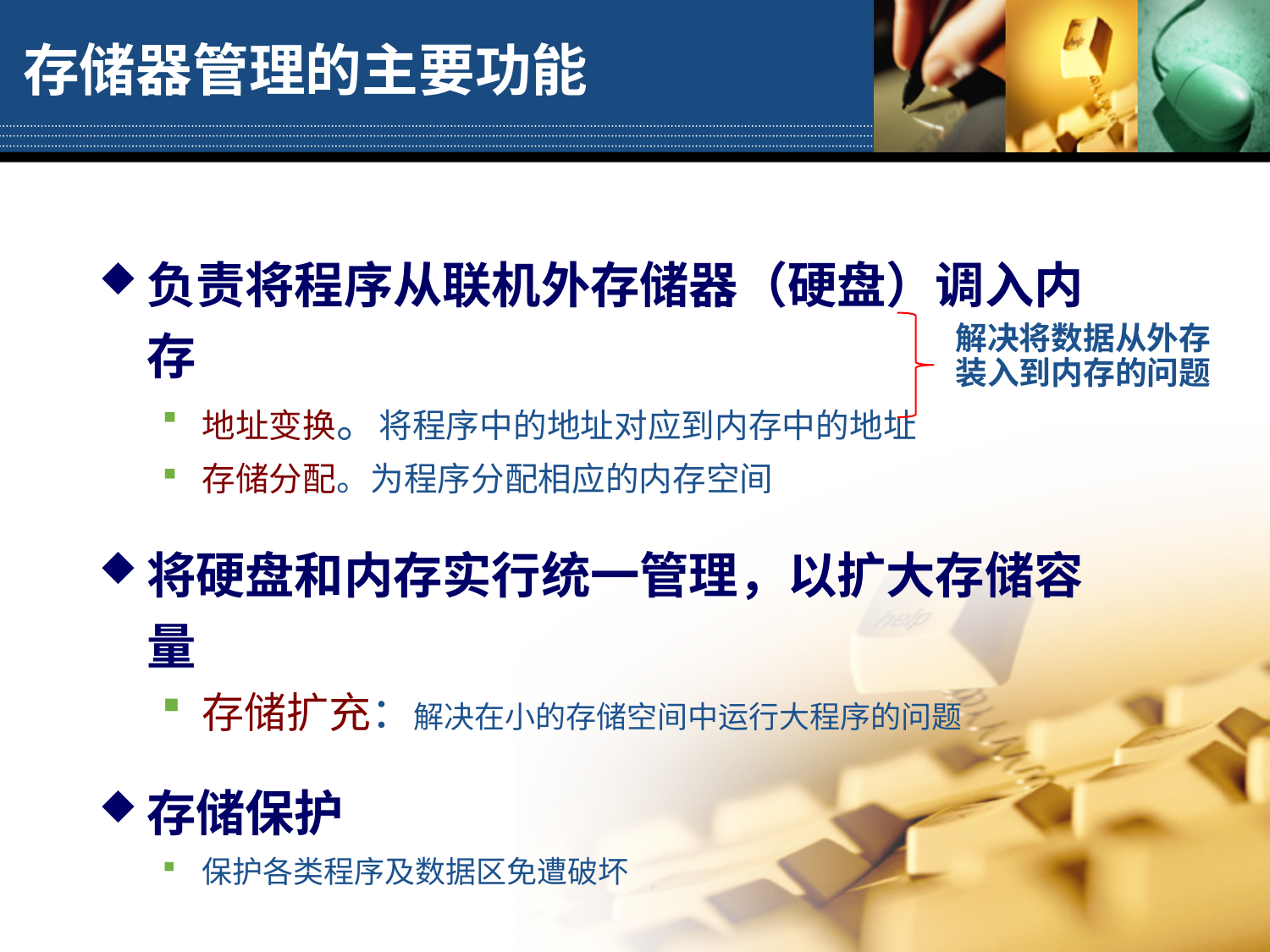

# 存储器管理的主要功能
负责将程序从联机外存储器（硬盘）调入内存
地址变换。将程序中的地址对应到内存中的地址
存储分配。为程序分配相应的内存空间
将硬盘和内存实行统一管理，以扩大存储容量
存储扩充：解决在小的存储空间中运行大程序的问题
存储保护
保护各类程序及数据区免遭破坏

解决将数据从外存装入到内存的问题
47